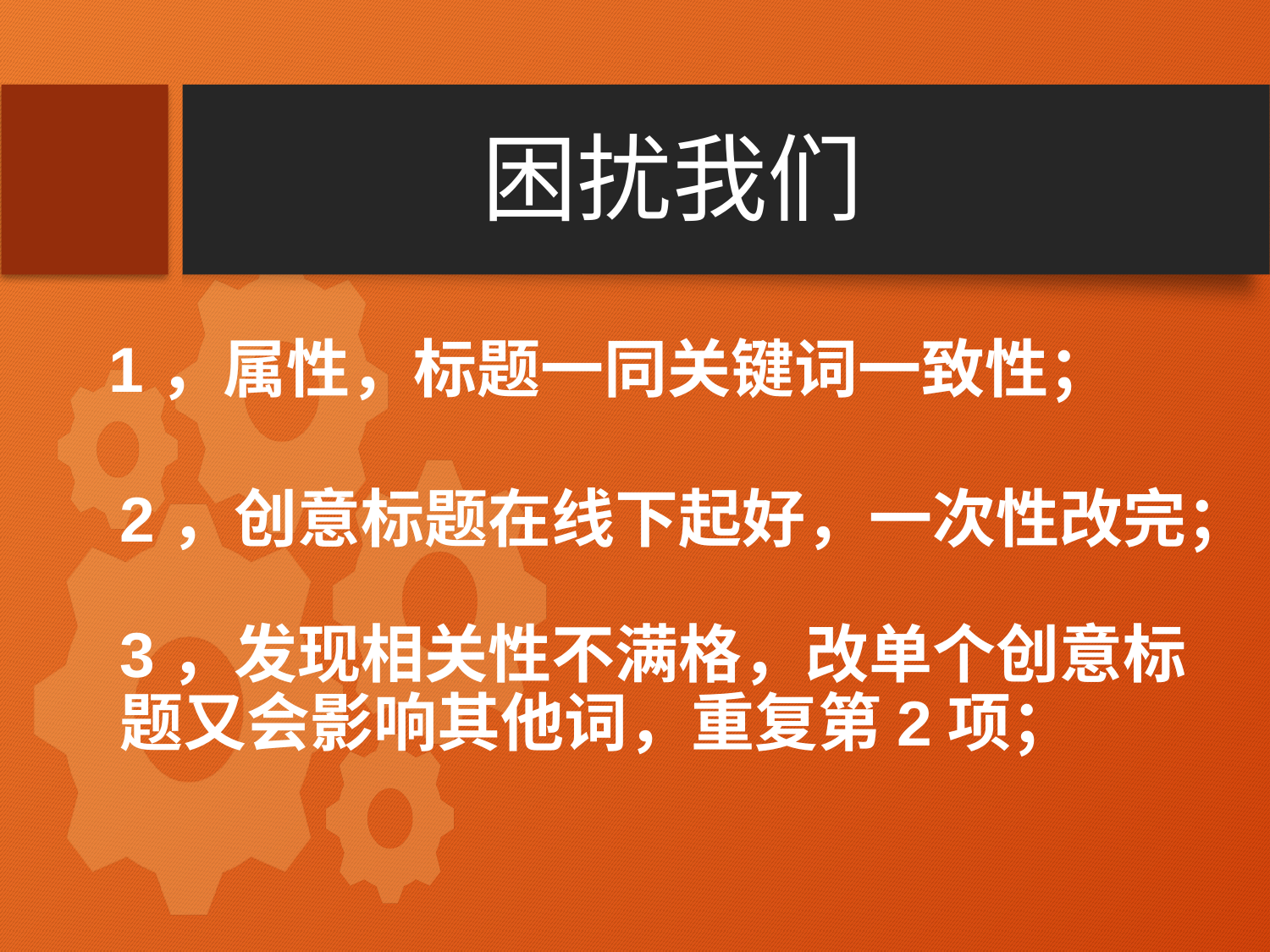

困扰我们
1，属性，标题一同关键词一致性；
2，创意标题在线下起好，一次性改完；
3，发现相关性不满格，改单个创意标题又会影响其他词，重复第2项；